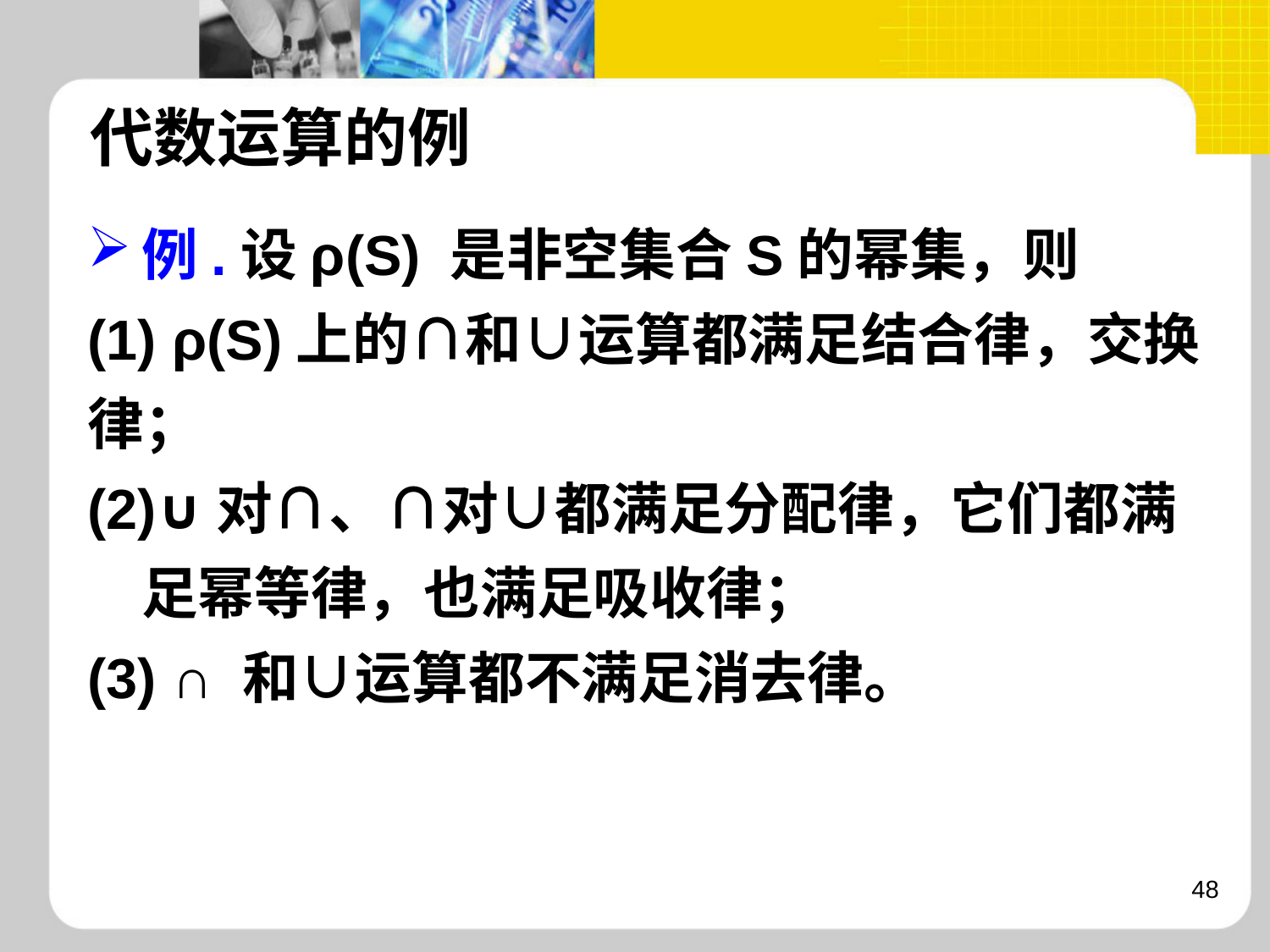

代数运算的例
例.设ρ(S) 是非空集合S的幂集，则
(1) ρ(S)上的∩和∪运算都满足结合律，交换律；
(2)∪对∩、∩对∪都满足分配律，它们都满足幂等律，也满足吸收律；
(3) ∩ 和∪运算都不满足消去律。

48